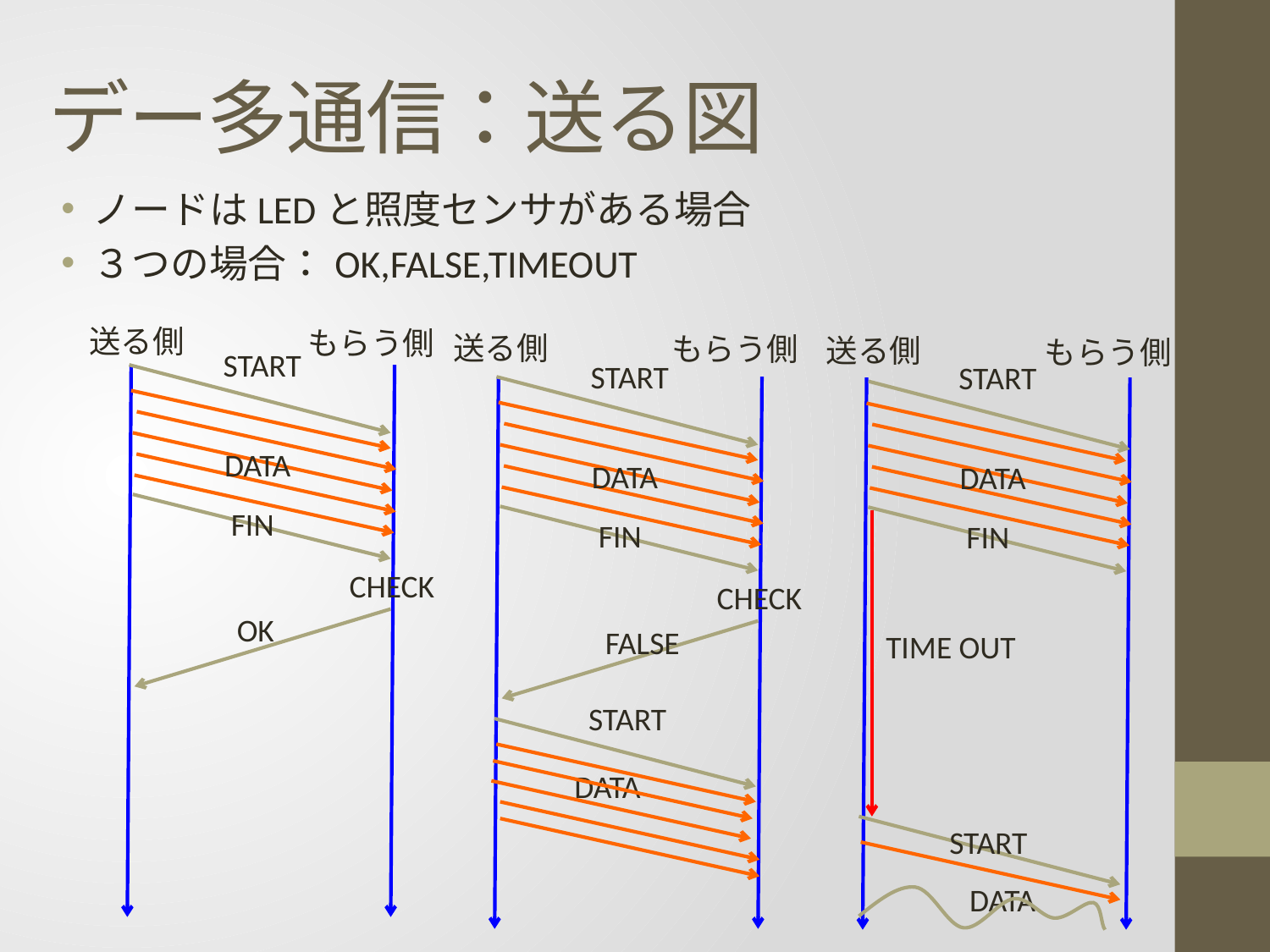

# デー多通信：送る図
ノードはLEDと照度センサがある場合
３つの場合：OK,FALSE,TIMEOUT
送る側
もらう側
送る側
もらう側
送る側
もらう側
START
START
START
DATA
DATA
DATA
FIN
FIN
FIN
CHECK
CHECK
OK
FALSE
TIME OUT
START
DATA
START
DATA